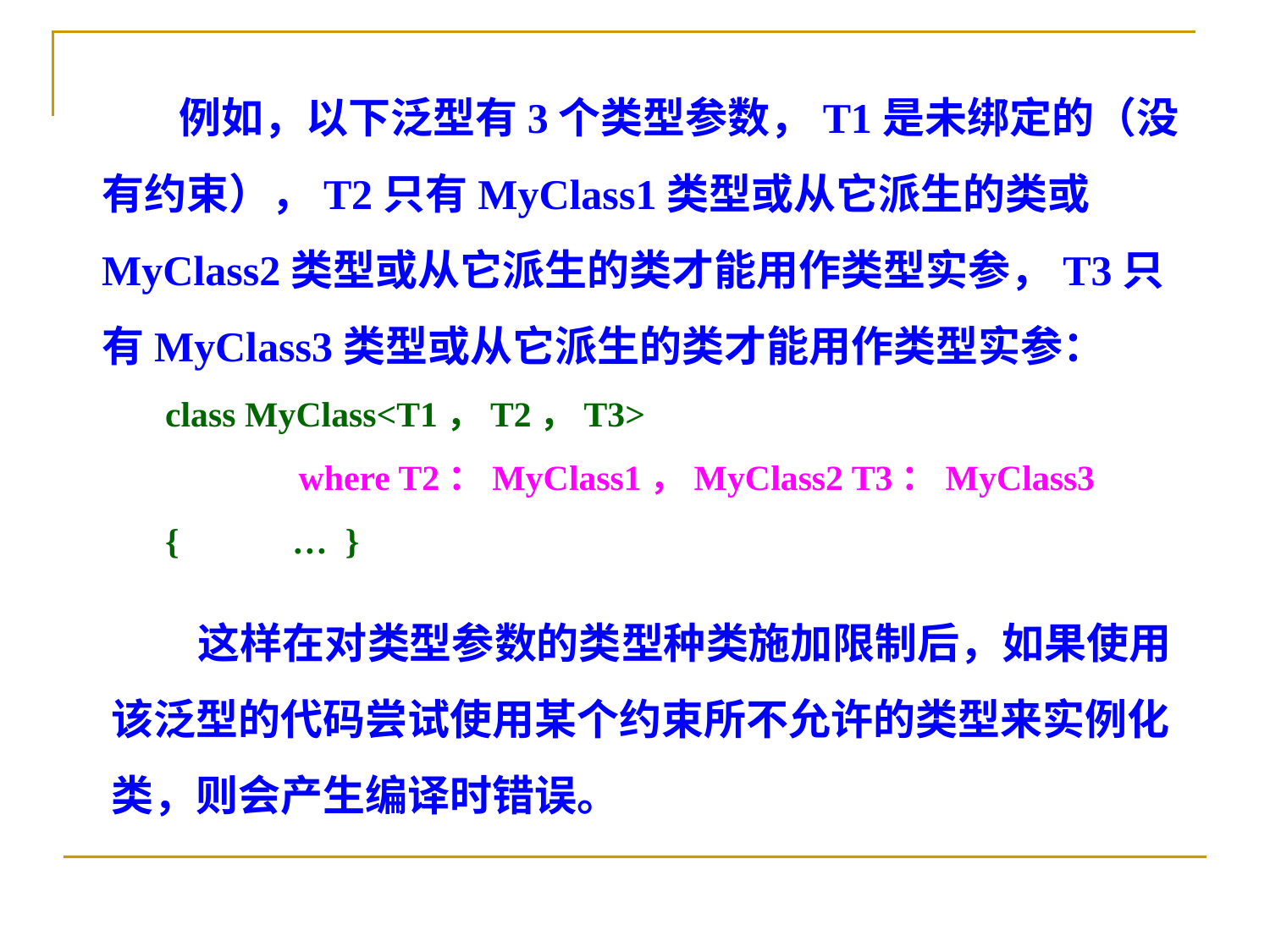

例如，以下泛型有3个类型参数，T1是未绑定的（没有约束），T2只有MyClass1类型或从它派生的类或MyClass2类型或从它派生的类才能用作类型实参，T3只有MyClass3类型或从它派生的类才能用作类型实参：
class MyClass<T1，T2，T3>
               where T2：MyClass1，MyClass2 T3：MyClass3
{	…  }
        这样在对类型参数的类型种类施加限制后，如果使用该泛型的代码尝试使用某个约束所不允许的类型来实例化类，则会产生编译时错误。